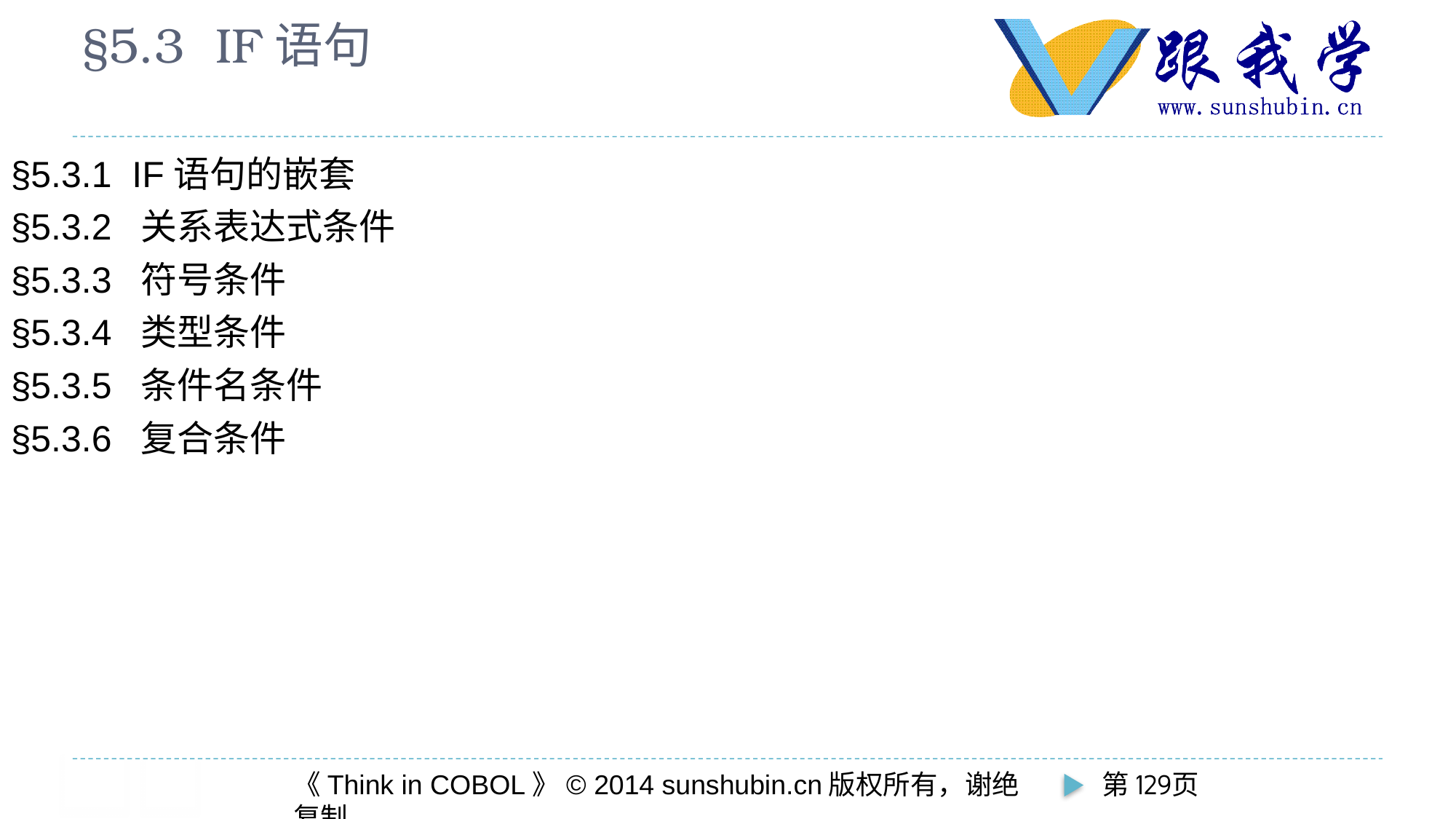

# §5.3  IF语句
§5.3.1  IF语句的嵌套
§5.3.2  关系表达式条件
§5.3.3  符号条件
§5.3.4  类型条件
§5.3.5  条件名条件
§5.3.6  复合条件